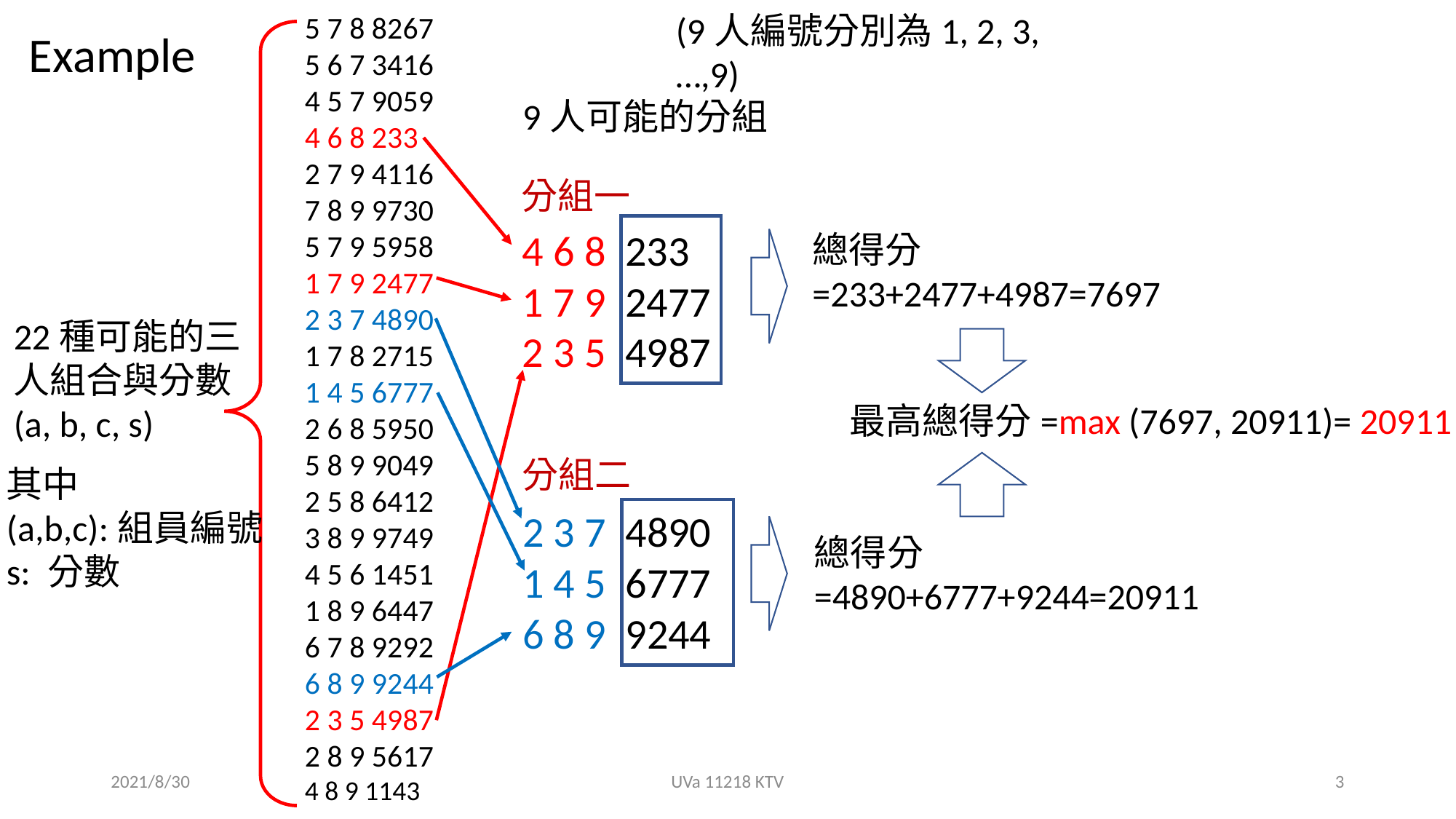

(9人編號分別為1, 2, 3, …,9)
5 7 8 8267
5 6 7 3416
4 5 7 9059
4 6 8 233
2 7 9 4116
7 8 9 9730
5 7 9 5958
1 7 9 2477
2 3 7 4890
1 7 8 2715
1 4 5 6777
2 6 8 5950
5 8 9 9049
2 5 8 6412
3 8 9 9749
4 5 6 1451
1 8 9 6447
6 7 8 9292
6 8 9 9244
2 3 5 4987
2 8 9 5617
4 8 9 1143
Example

9人可能的分組
分組一
4 6 8  233
1 7 9  2477
2 3 5  4987

總得分=233+2477+4987=7697

22種可能的三人組合與分數 (a, b, c, s)

最高總得分=max (7697, 20911)= 20911
分組二
2 3 7  4890
1 4 5  6777
6 8 9  9244

其中
(a,b,c):組員編號
s: 分數

總得分=4890+6777+9244=20911
2021/8/30
UVa 11218 KTV
3